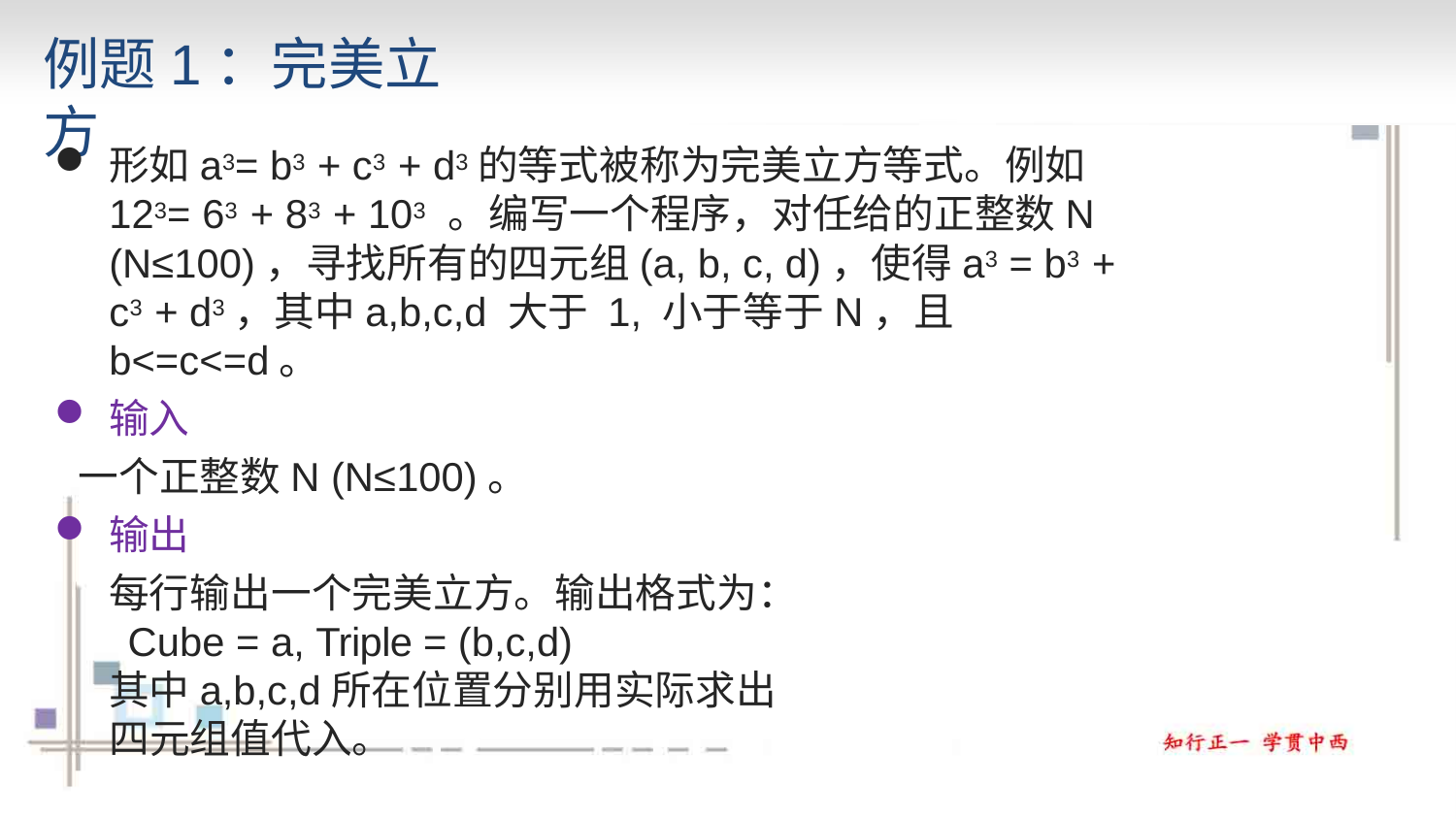

# 例题1：完美立方
形如a3= b3 + c3 + d3的等式被称为完美立方等式。例如 123= 63 + 83 + 103 。编写一个程序，对任给的正整数N  (N≤100)，寻找所有的四元组(a, b, c, d)，使得a3 = b3 +  c3 + d3，其中a,b,c,d 大于 1, 小于等于N，且b<=c<=d。
输入
一个正整数N (N≤100)。
输出
每行输出一个完美立方。输出格式为：  Cube = a, Triple = (b,c,d)
其中a,b,c,d所在位置分别用实际求出四元组值代入。
4